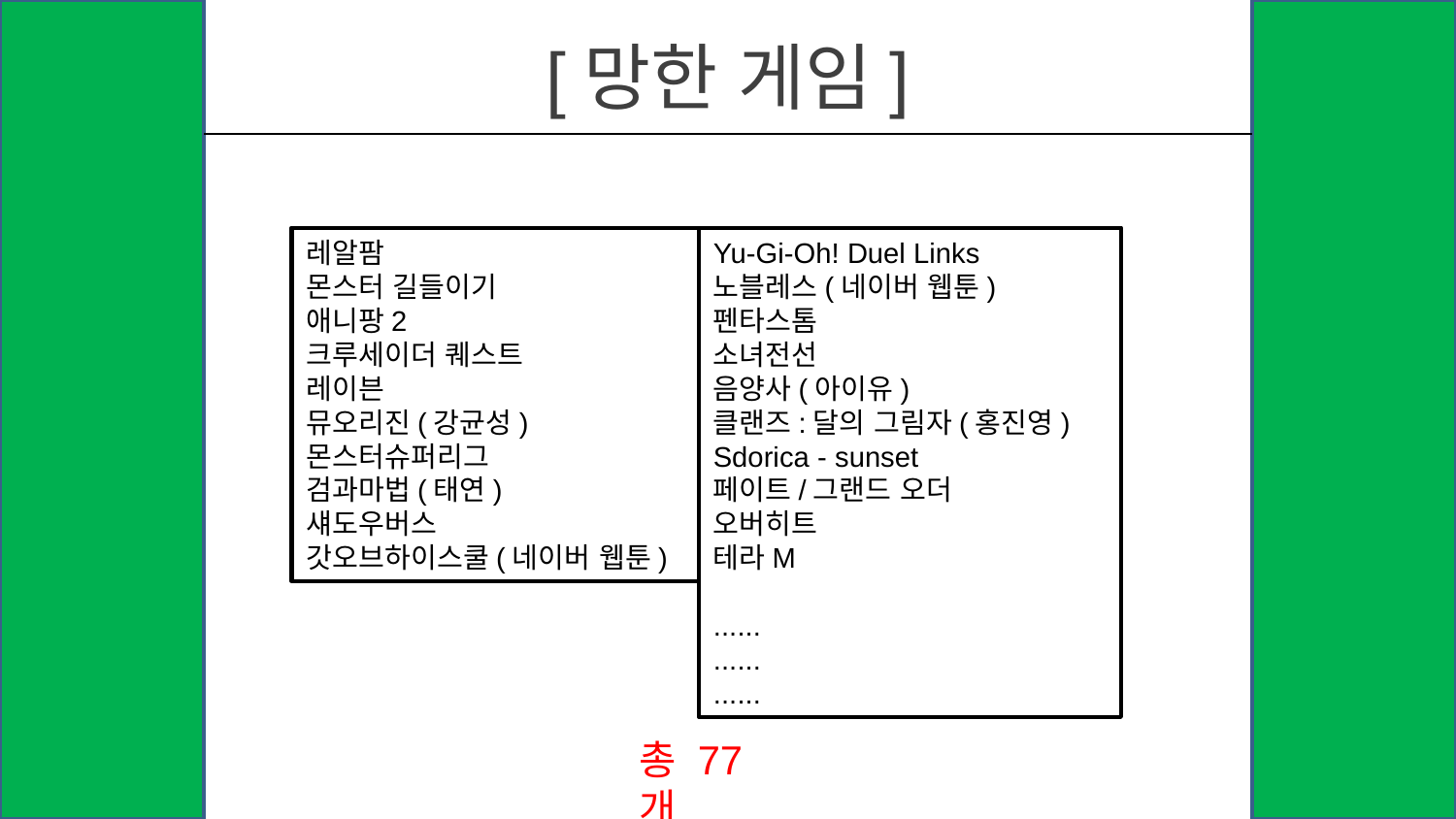

# [망한 게임]
Yu-Gi-Oh! Duel Links
노블레스(네이버 웹툰)
펜타스톰
소녀전선
음양사(아이유)
클랜즈:달의 그림자(홍진영)
Sdorica - sunset
페이트/그랜드 오더
오버히트
테라M

......
......
......
레알팜
몬스터 길들이기
애니팡2
크루세이더 퀘스트
레이븐
뮤오리진(강균성)
몬스터슈퍼리그
검과마법(태연)
섀도우버스
갓오브하이스쿨(네이버 웹툰)
총 77개